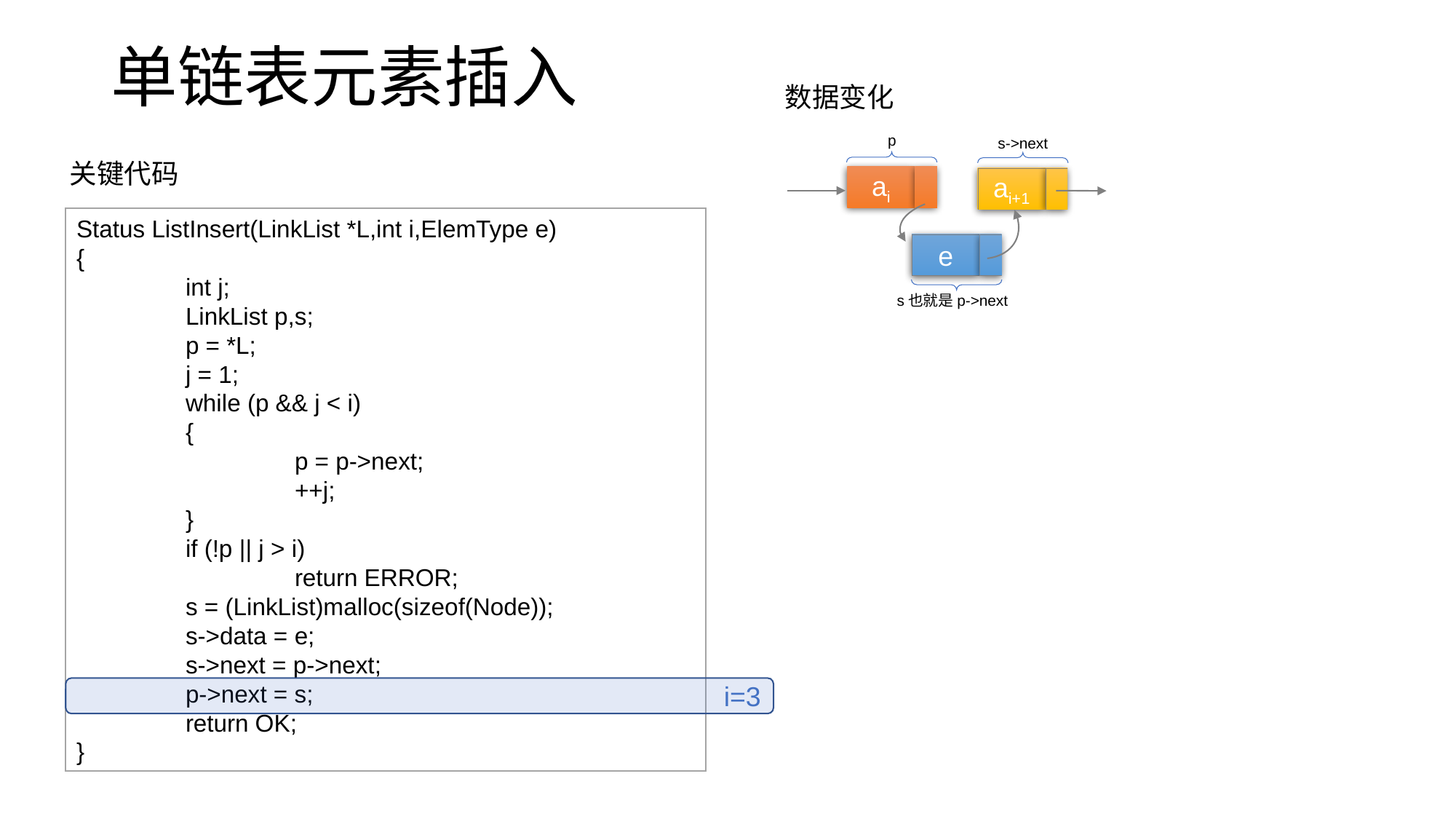

# 单链表元素插入
数据变化

p
s->next
关键代码

ai

ai+1

Status ListInsert(LinkList *L,int i,ElemType e)
{
	int j;
	LinkList p,s;
	p = *L;
	j = 1;
	while (p && j < i)
	{
		p = p->next;
		++j;
	}
	if (!p || j > i)
		return ERROR;
	s = (LinkList)malloc(sizeof(Node));
	s->data = e;
	s->next = p->next;
	p->next = s;
	return OK;
}
e

s也就是p->next
i=3